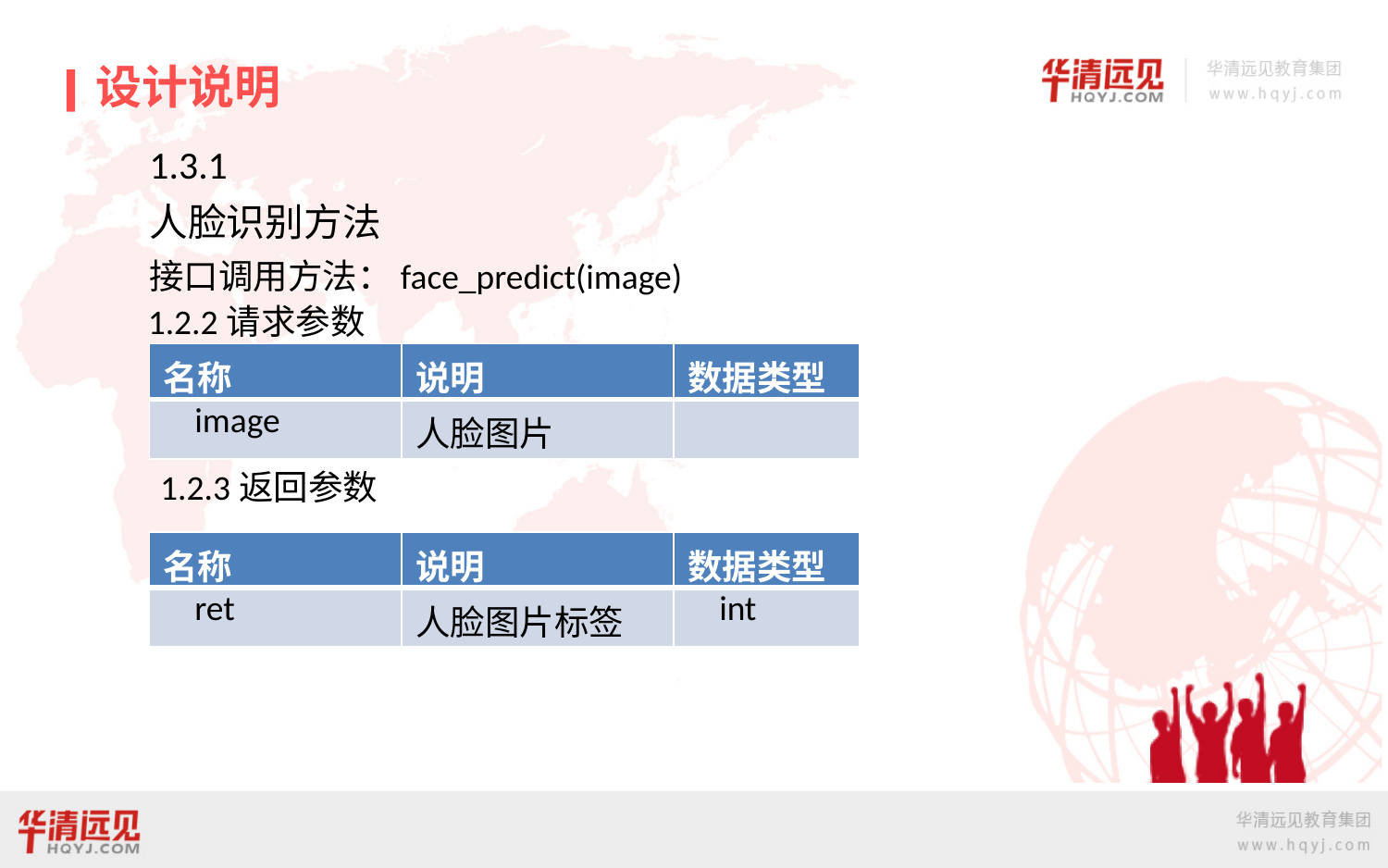

设计说明

1.3.1
人脸识别方法
接口调用方法：face_predict(image)
1.2.2请求参数
| 名称 | 说明 | 数据类型 |
| --- | --- | --- |
| image | 人脸图片 |  |
1.2.3返回参数
| 名称 | 说明 | 数据类型 |
| --- | --- | --- |
| ret | 人脸图片标签 | int |